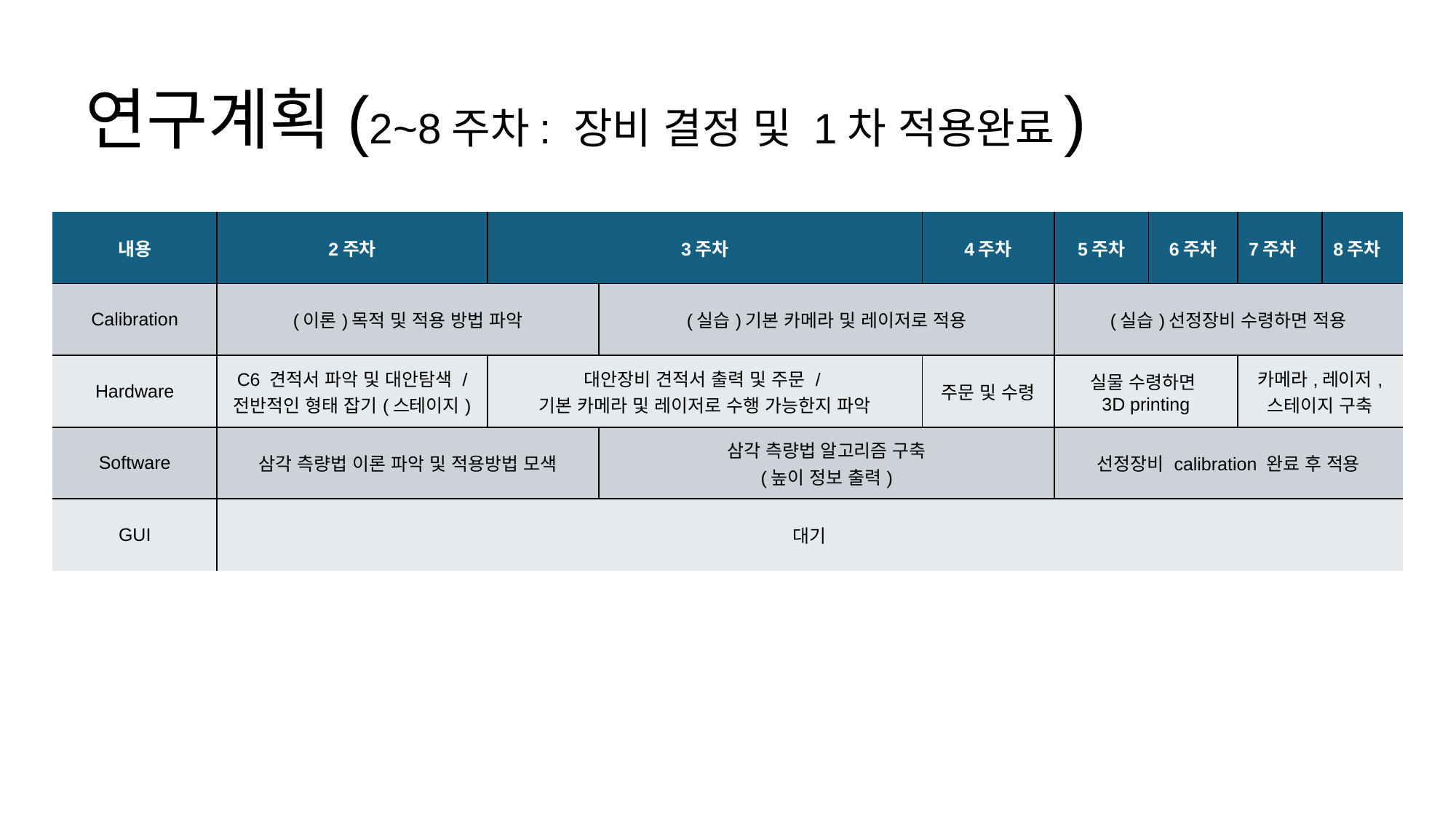

# 연구계획(2~8주차: 장비 결정 및 1차 적용완료)
| 내용 | 2주차 | 3주차 |  | 4주차 | 5주차 | 6주차 | 7주차 | 8주차 |
| --- | --- | --- | --- | --- | --- | --- | --- | --- |
| Calibration | (이론)목적 및 적용 방법 파악 |  | (실습)기본 카메라 및 레이저로 적용 |  | (실습)선정장비 수령하면 적용 |  |  |  |
| Hardware | C6 견적서 파악 및 대안탐색 / 전반적인 형태 잡기(스테이지) | 대안장비 견적서 출력 및 주문 / 기본 카메라 및 레이저로 수행 가능한지 파악 |  | 주문 및 수령 | 실물 수령하면 3D printing |  | 카메라,레이저, 스테이지 구축 |  |
| Software | 삼각 측량법 이론 파악 및 적용방법 모색 |  | 삼각 측량법 알고리즘 구축 (높이 정보 출력) |  | 선정장비 calibration 완료 후 적용 |  |  |  |
| GUI | 대기 |  |  |  |  |  |  |  |